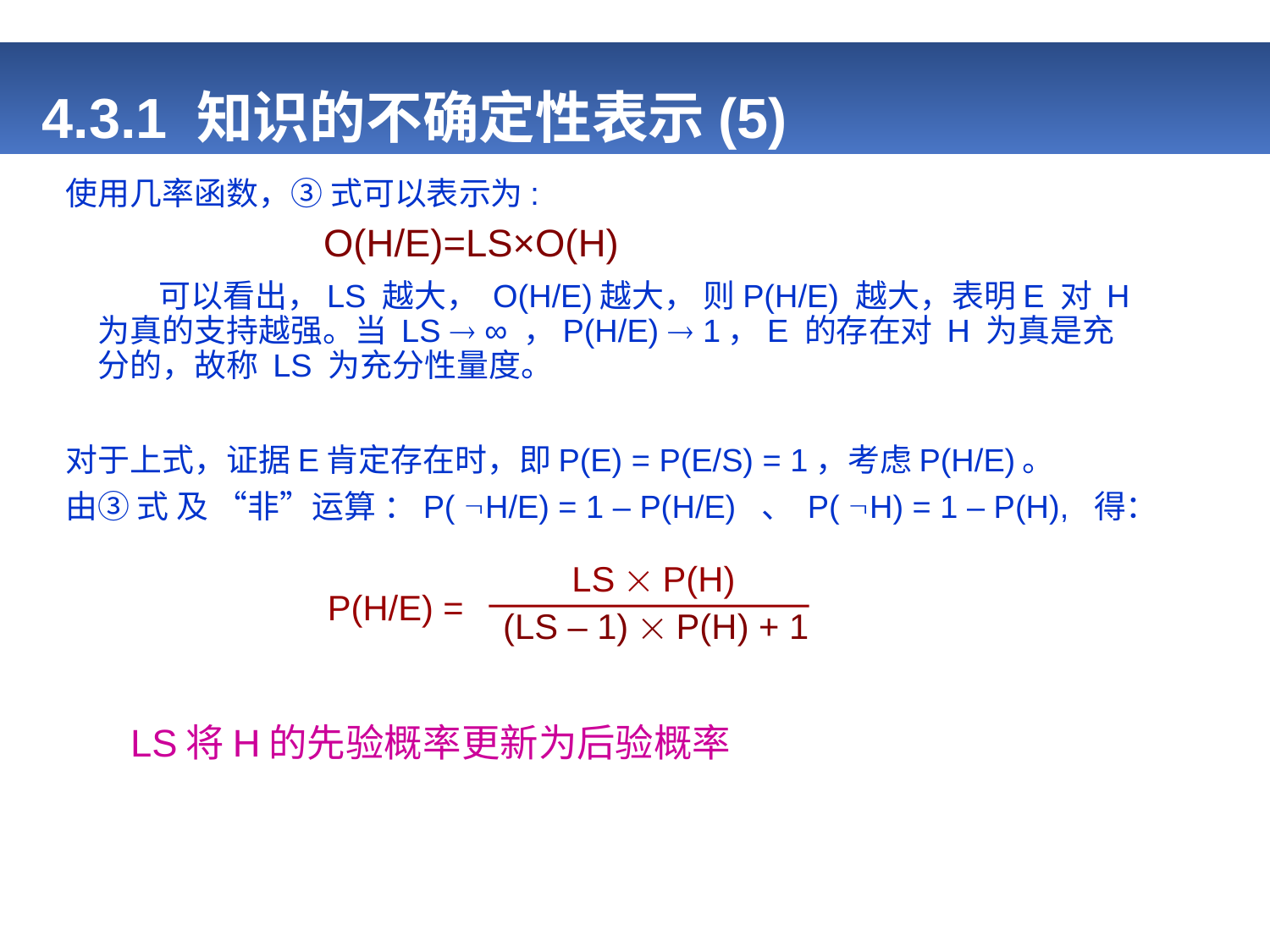

# 4.3.1 知识的不确定性表示(5)
使用几率函数，③ 式可以表示为:
                             O(H/E)=LS×O(H)
            可以看出，LS 越大， O(H/E)越大， 则P(H/E) 越大，表明E 对 H 为真的支持越强。当 LS → ∞ ，P(H/E) → 1，E 的存在对 H 为真是充分的，故称 LS 为充分性量度。

对于上式，证据E肯定存在时，即P(E) = P(E/S) = 1，考虑P(H/E)。
由③ 式 及 “非”运算 ：P( ¬H/E) = 1 – P(H/E)  、 P( ¬H) = 1 – P(H),  得：

      LS将H的先验概率更新为后验概率
LS × P(H)
P(H/E) =
(LS – 1) × P(H) + 1